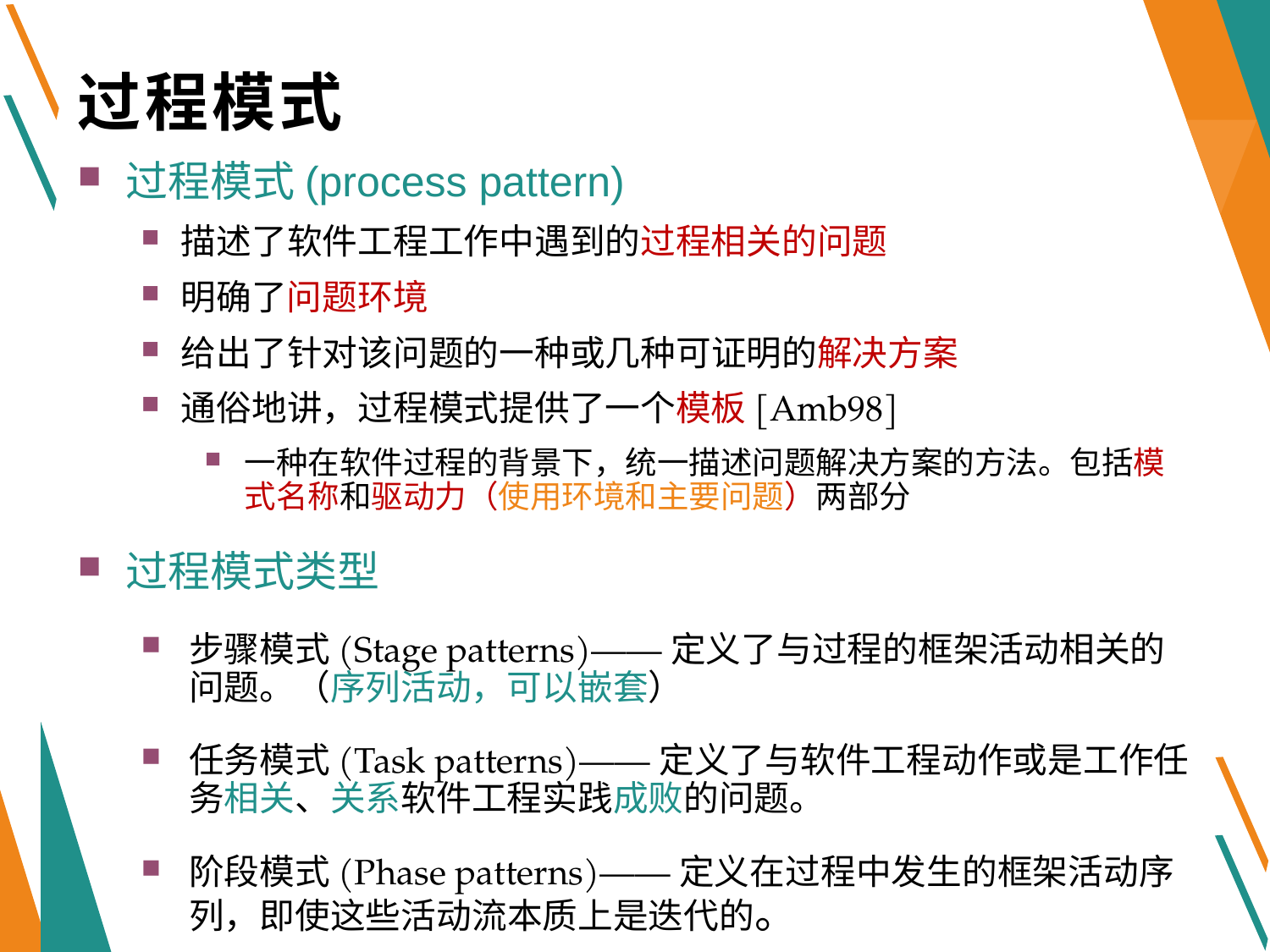

# 过程模式
过程模式(process pattern)
描述了软件工程工作中遇到的过程相关的问题
明确了问题环境
给出了针对该问题的一种或几种可证明的解决方案
通俗地讲，过程模式提供了一个模板[Amb98]
一种在软件过程的背景下，统一描述问题解决方案的方法。包括模式名称和驱动力（使用环境和主要问题）两部分
过程模式类型
步骤模式(Stage patterns)——定义了与过程的框架活动相关的问题。（序列活动，可以嵌套）
任务模式(Task patterns)——定义了与软件工程动作或是工作任务相关、关系软件工程实践成败的问题。
阶段模式(Phase patterns)——定义在过程中发生的框架活动序列，即使这些活动流本质上是迭代的。
5